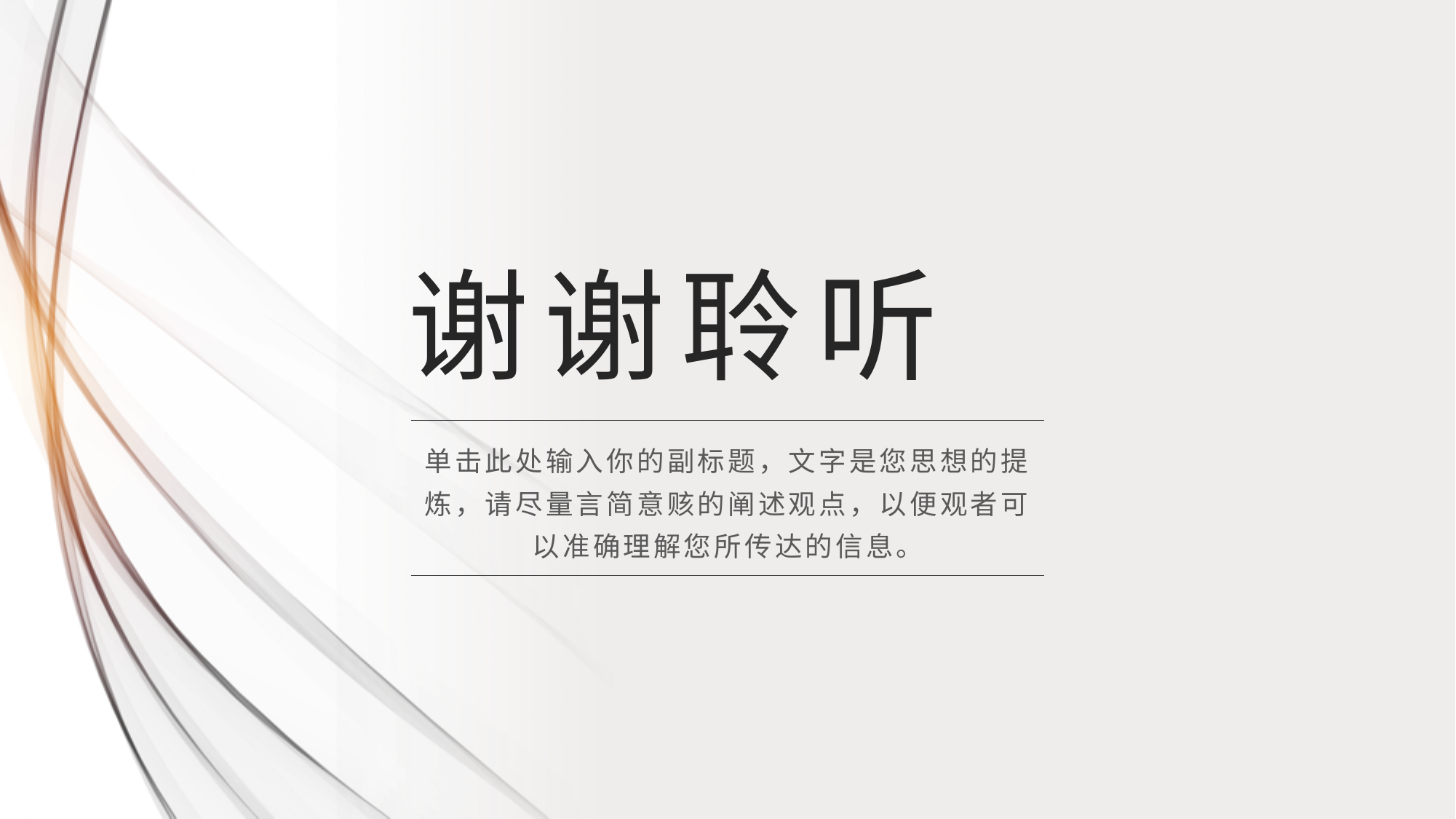

谢谢聆听
单击此处输入你的副标题，文字是您思想的提炼，请尽量言简意赅的阐述观点，以便观者可以准确理解您所传达的信息。